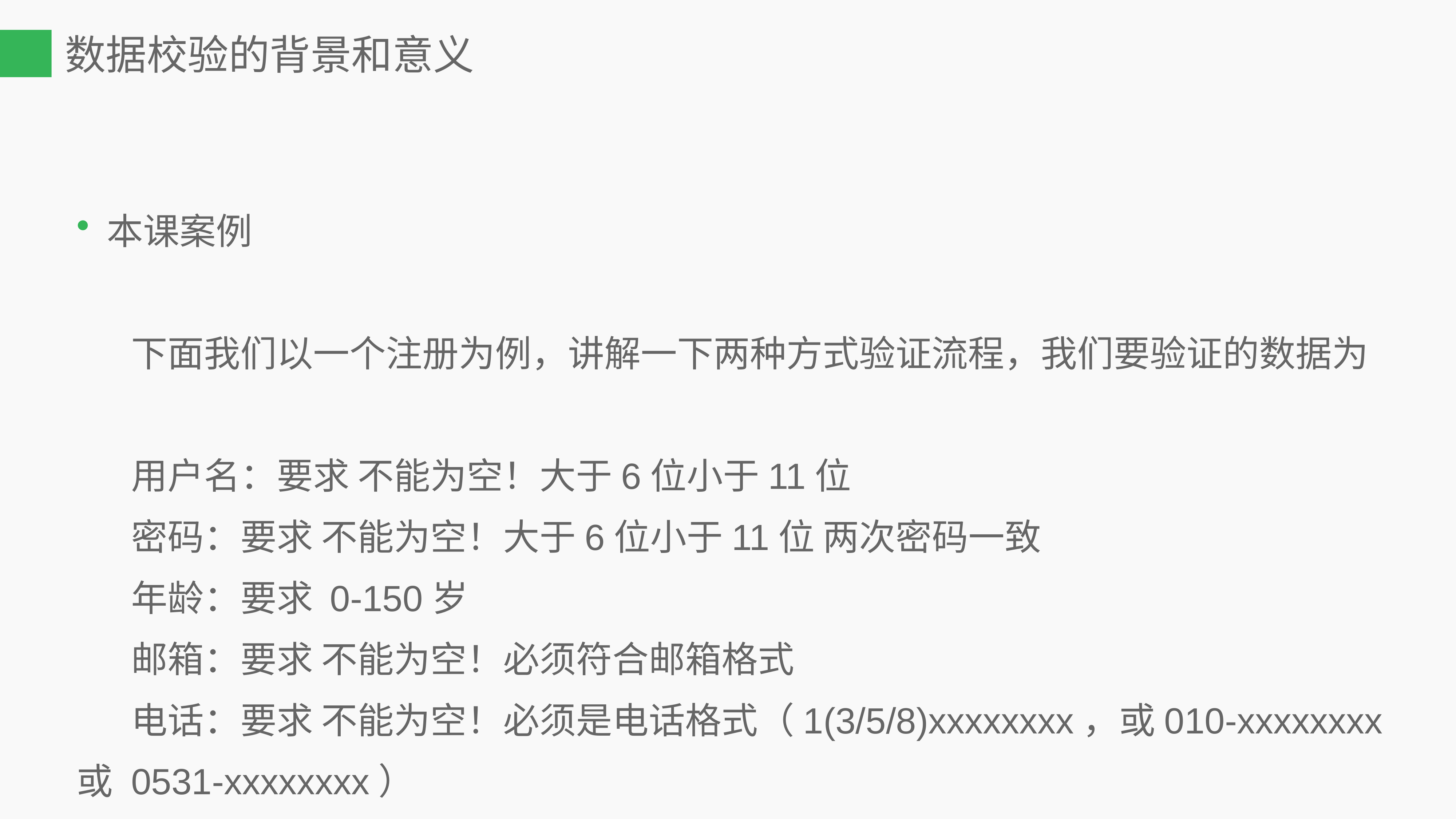

数据校验的背景和意义

本课案例

	下面我们以一个注册为例，讲解一下两种方式验证流程，我们要验证的数据为

	用户名：要求 不能为空！大于6位小于11位
	密码：要求 不能为空！大于6位小于11位 两次密码一致
	年龄：要求 0-150岁
	邮箱：要求 不能为空！必须符合邮箱格式
	电话：要求 不能为空！必须是电话格式（1(3/5/8)xxxxxxxx，或010-xxxxxxxx或	0531-xxxxxxxx）